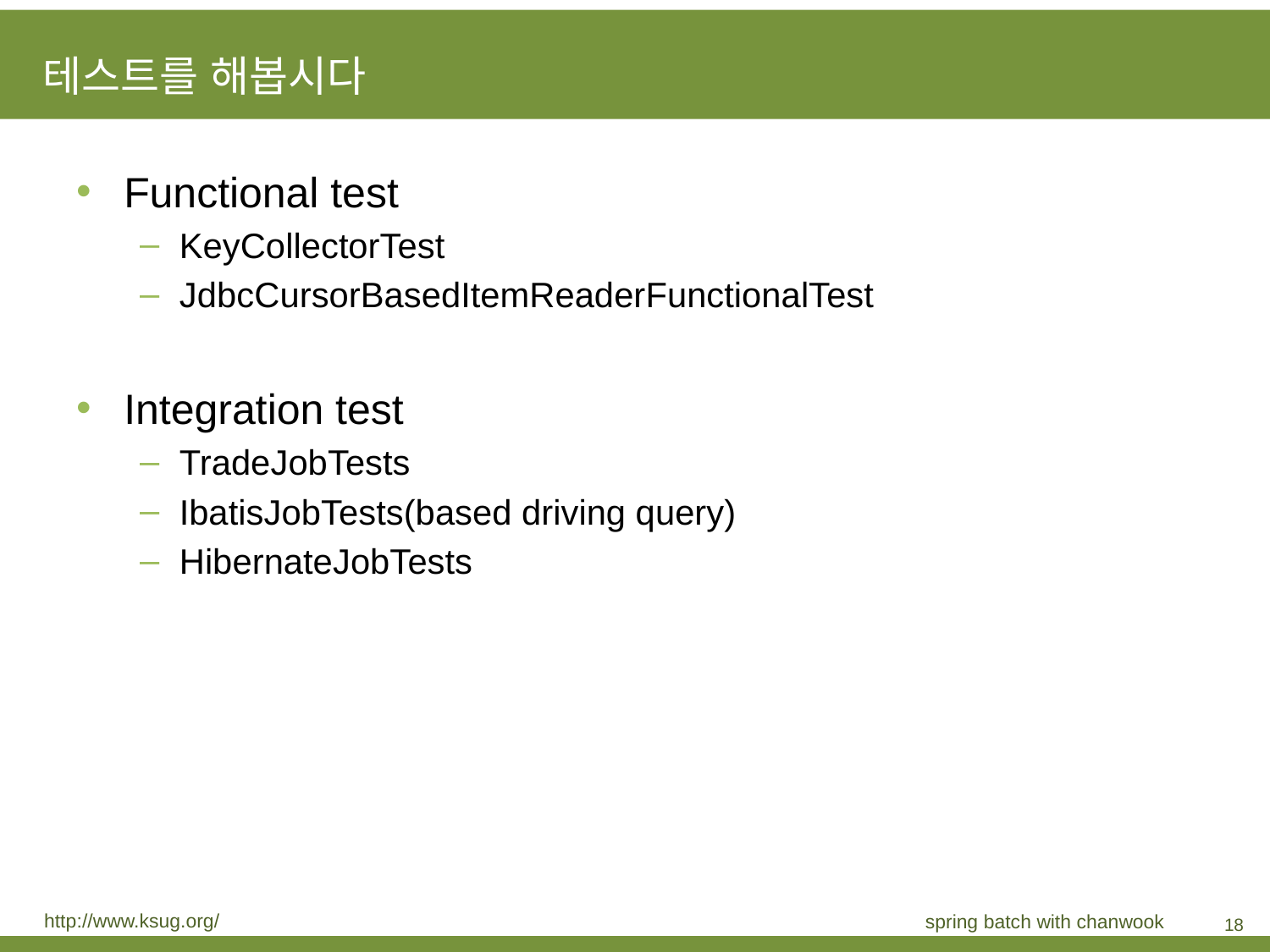

# 테스트를 해봅시다
Functional test
KeyCollectorTest
JdbcCursorBasedItemReaderFunctionalTest

Integration test
TradeJobTests
IbatisJobTests(based driving query)
HibernateJobTests
http://www.ksug.org/
spring batch with chanwook
18